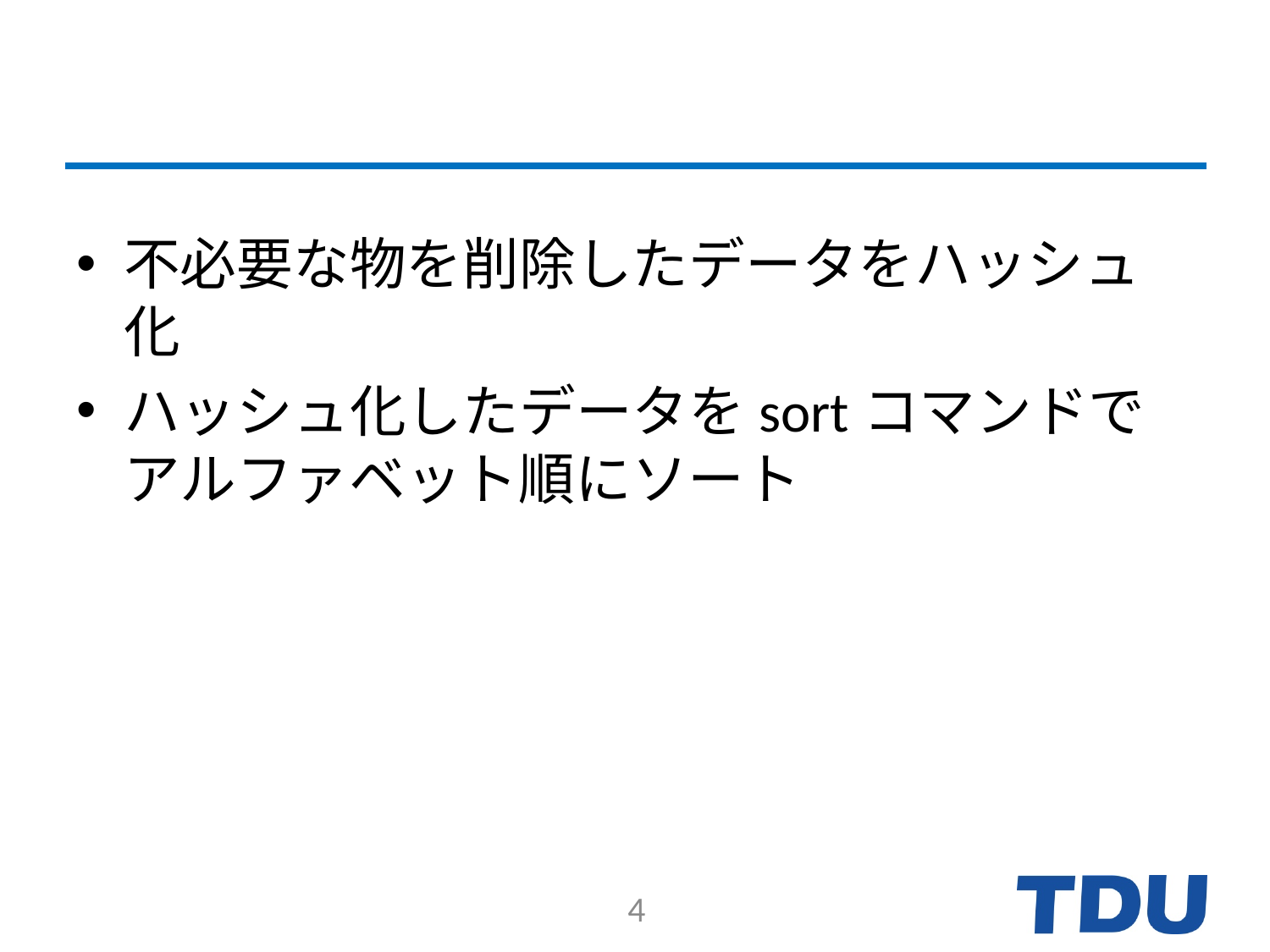

#
不必要な物を削除したデータをハッシュ化
ハッシュ化したデータをsortコマンドでアルファベット順にソート
4